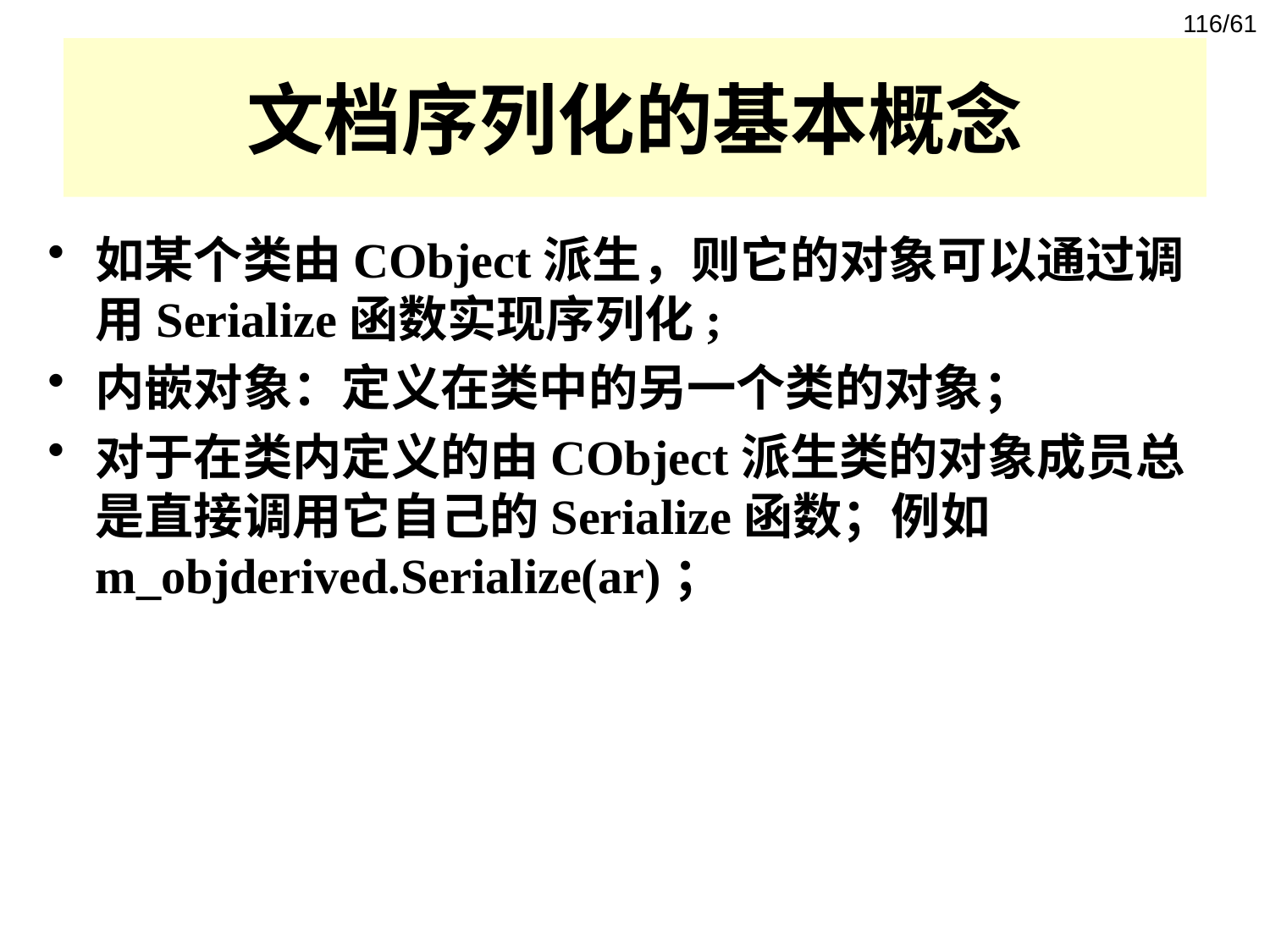

116/61
# 文档序列化的基本概念
如某个类由CObject派生，则它的对象可以通过调用Serialize函数实现序列化;
内嵌对象：定义在类中的另一个类的对象；
对于在类内定义的由CObject派生类的对象成员总是直接调用它自己的Serialize函数；例如m_objderived.Serialize(ar)；